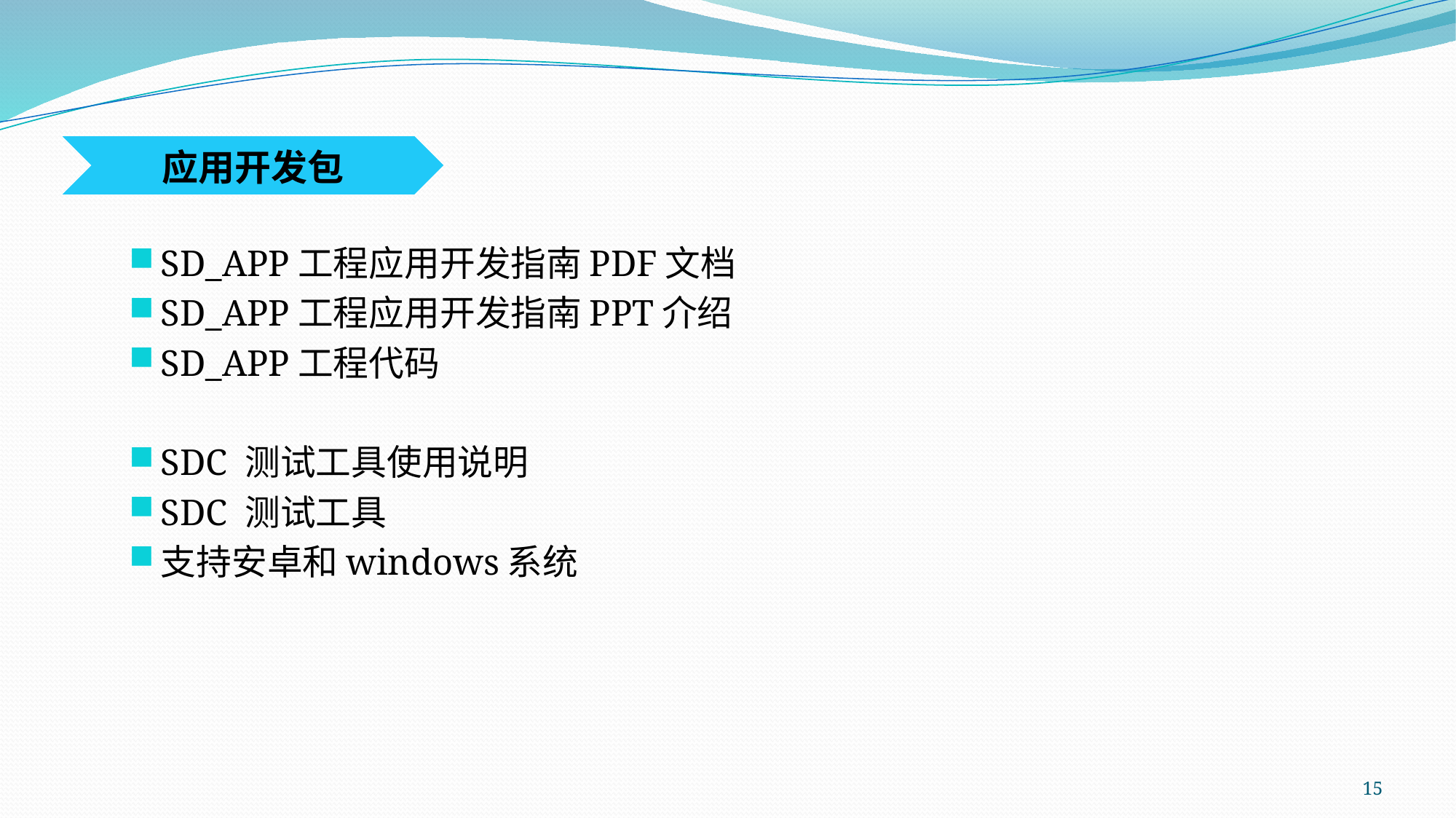

应用开发包
SD_APP工程应用开发指南PDF文档
SD_APP工程应用开发指南PPT介绍
SD_APP工程代码

SDC 测试工具使用说明
SDC 测试工具
支持安卓和windows系统
15